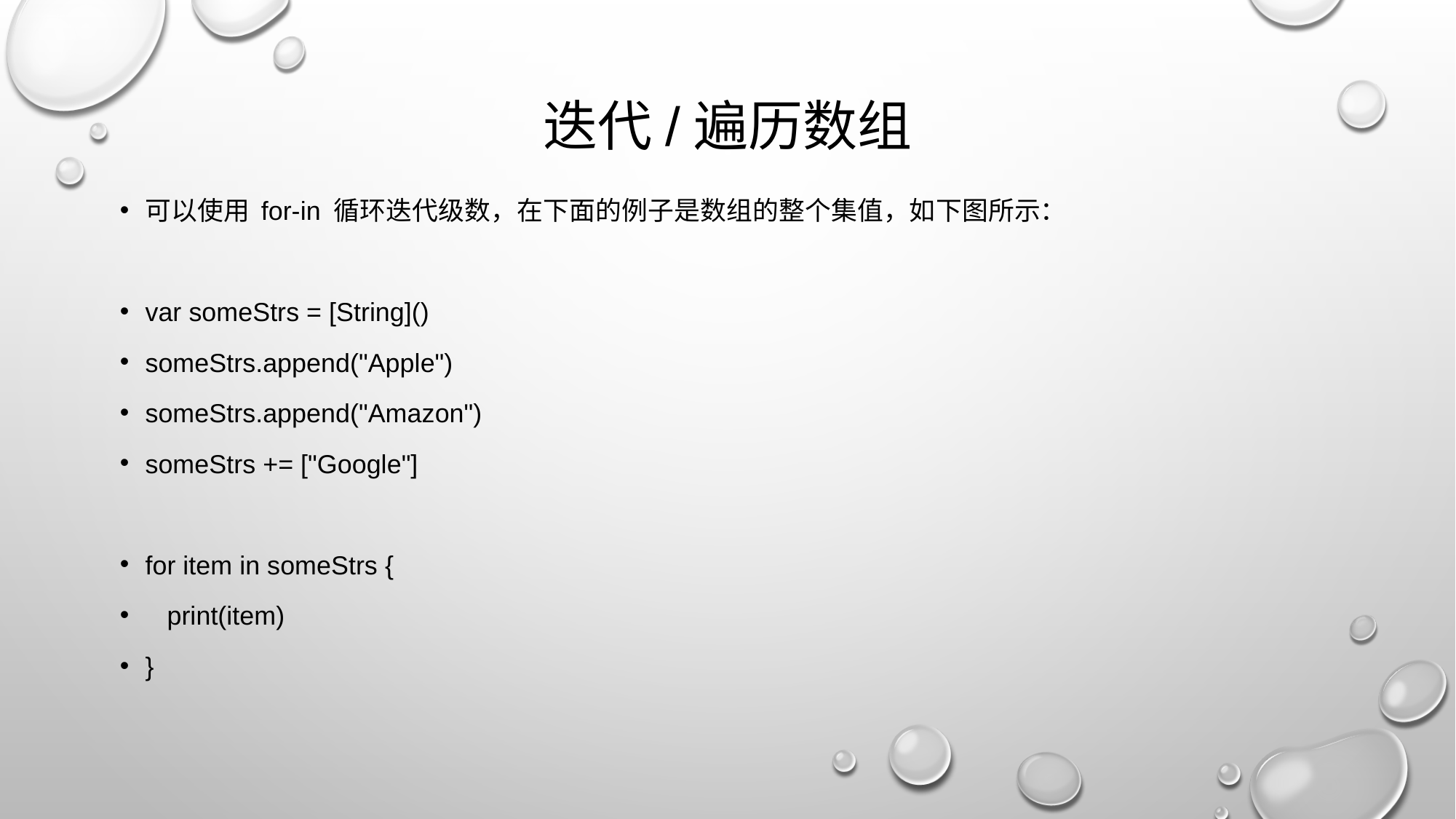

# 迭代/遍历数组
可以使用 for-in 循环迭代级数，在下面的例子是数组的整个集值，如下图所示：

var someStrs = [String]()
someStrs.append("Apple")
someStrs.append("Amazon")
someStrs += ["Google"]

for item in someStrs {
   print(item)
}